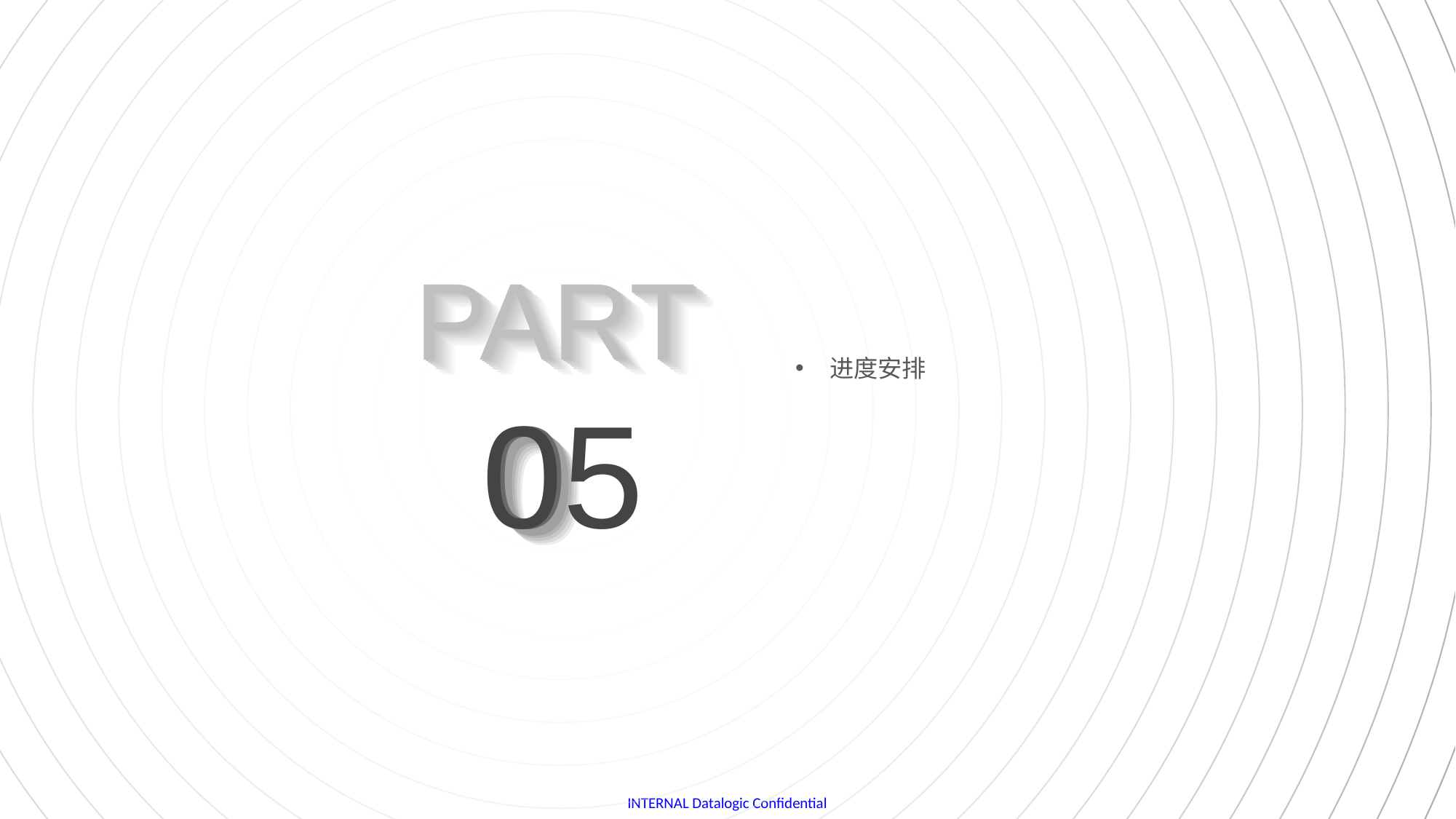

PART
PART
PART
PART
PART
PART
PART
PART
PART
PART
PART
PART
进度安排

05
0

0
0
0
0
0
04